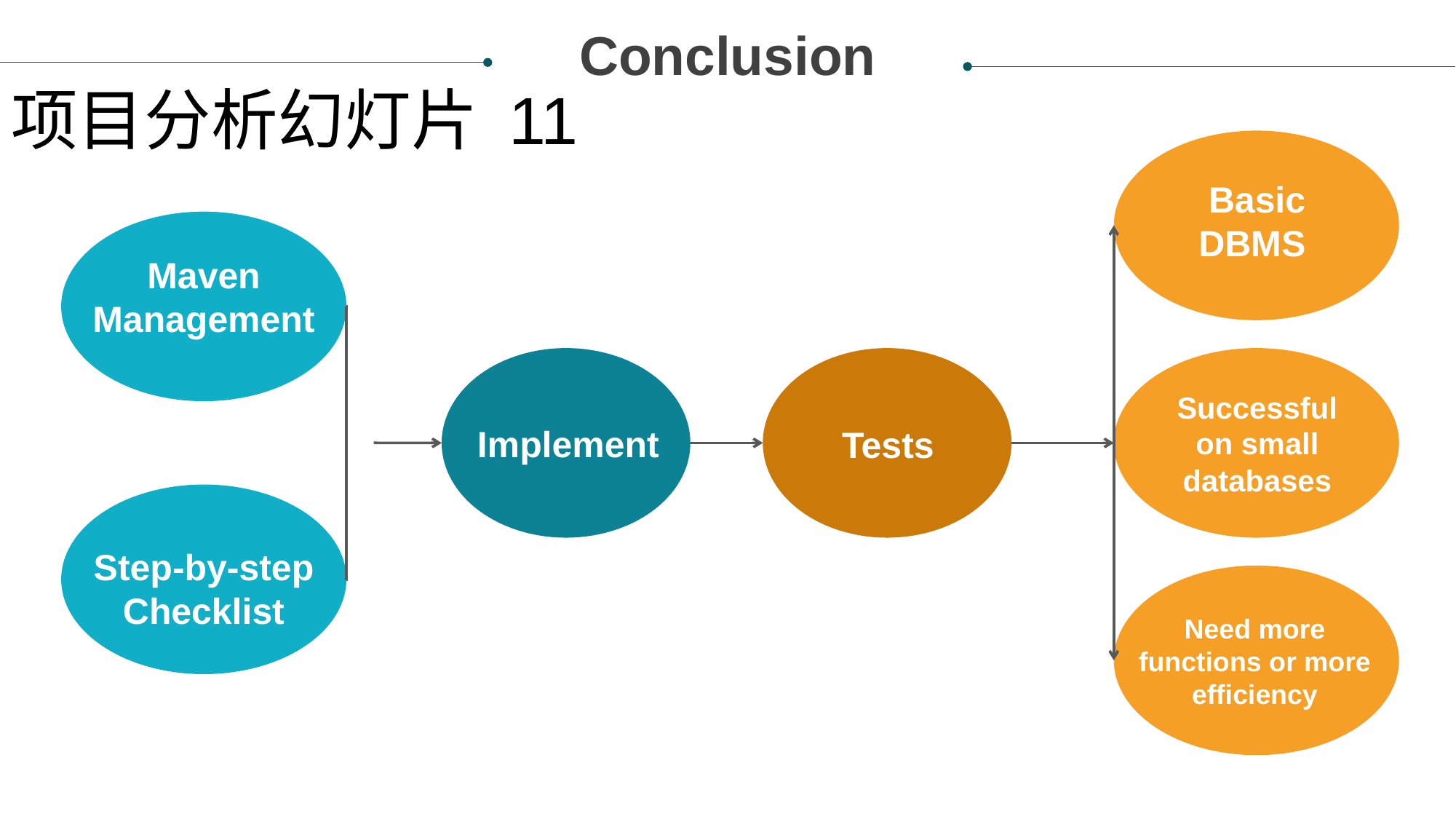

Conclusion
项目分析幻灯片 11

Basic DBMS

Maven Management

Successful on small databases
Implement
Tests

Step-by-step Checklist

Need more functions or more efficiency